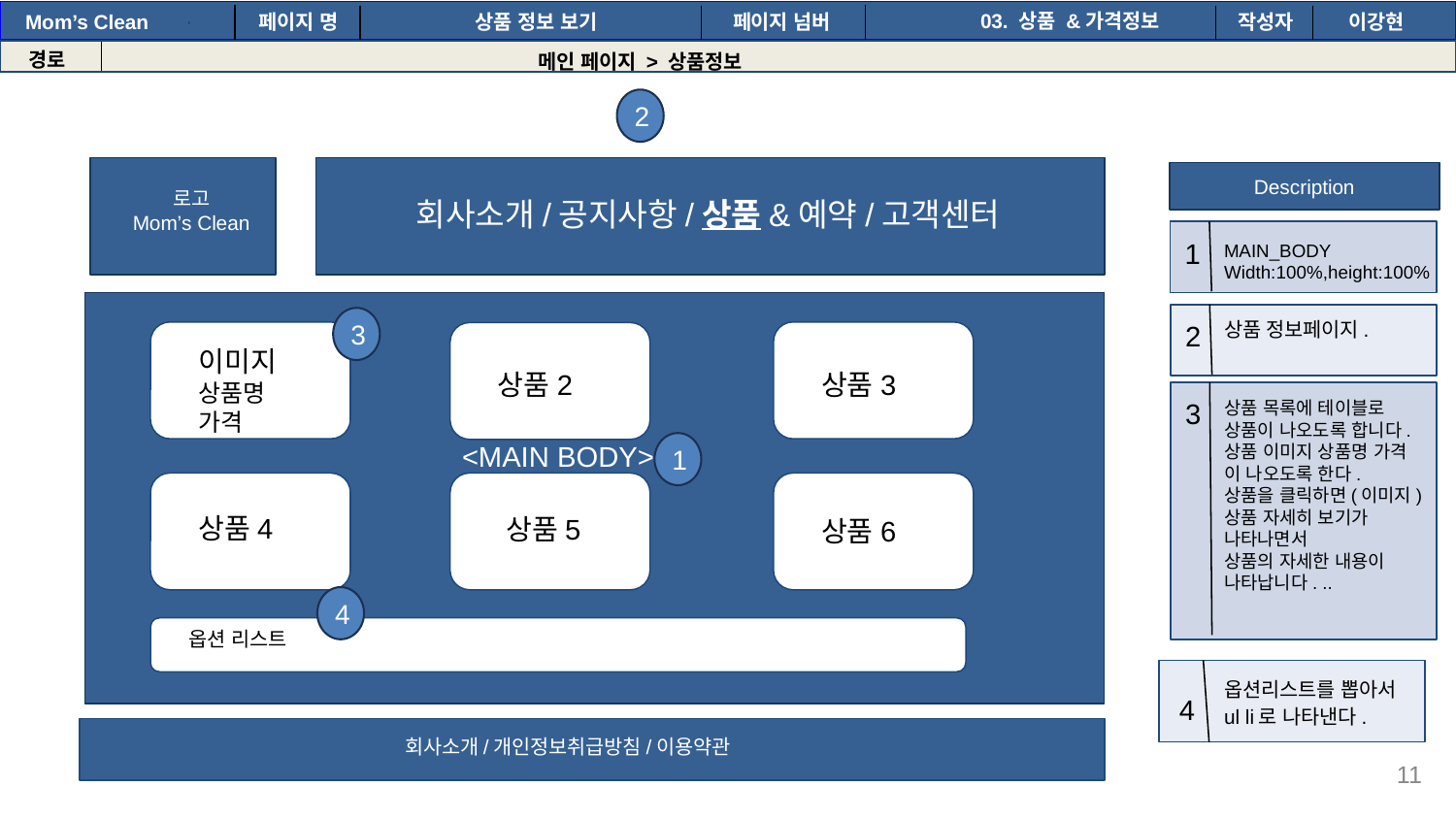

03. 상품 &가격정보
Mom’s Clean
페이지 명
상품 정보 보기
페이지 넘버
작성자
이강현

경로
메인 페이지 > 상품정보

2

Description
로고
Mom’s Clean
회사소개/공지사항/상품&예약/고객센터

1
MAIN_BODY
Width:100%,height:100%

2
상품 정보페이지.
3

이미지
상품명
가격

상품2
상품3

3
상품 목록에 테이블로
상품이 나오도록 합니다.
상품 이미지 상품명 가격
이 나오도록 한다.
상품을 클릭하면(이미지)
상품 자세히 보기가
나타나면서
상품의 자세한 내용이
나타납니다. ..
<MAIN BODY>
1

상품4
상품5
상품6
4
옵션 리스트

옵션리스트를 뽑아서
ul li로 나타낸다.

4

회사소개/개인정보취급방침/이용약관
11